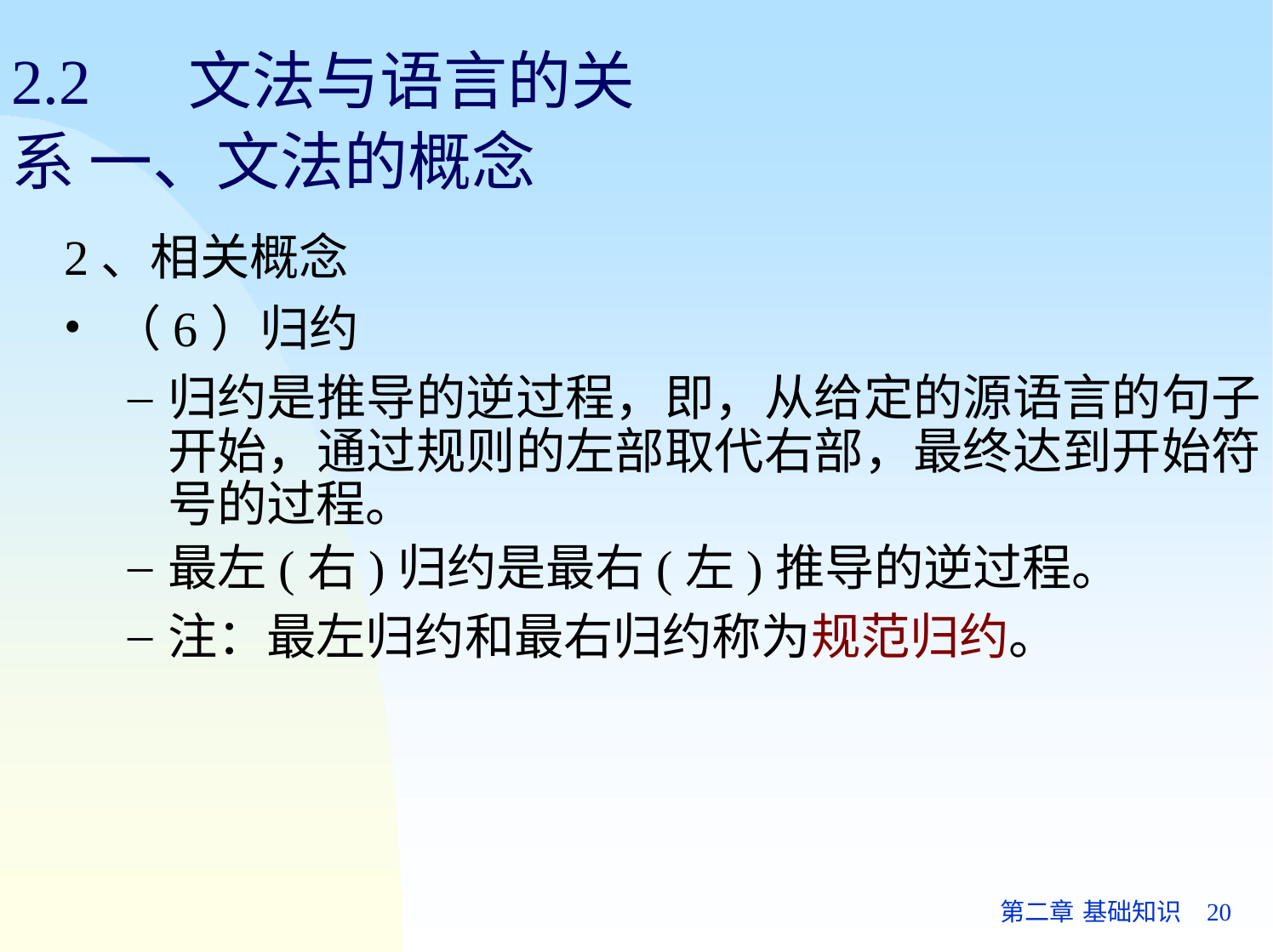

# 2.2	文法与语言的关系 一、文法的概念
2、相关概念
（6）归约
归约是推导的逆过程，即，从给定的源语言的句子 开始，通过规则的左部取代右部，最终达到开始符 号的过程。
最左(右)归约是最右(左)推导的逆过程。
注：最左归约和最右归约称为规范归约。
第二章 基础知识	20